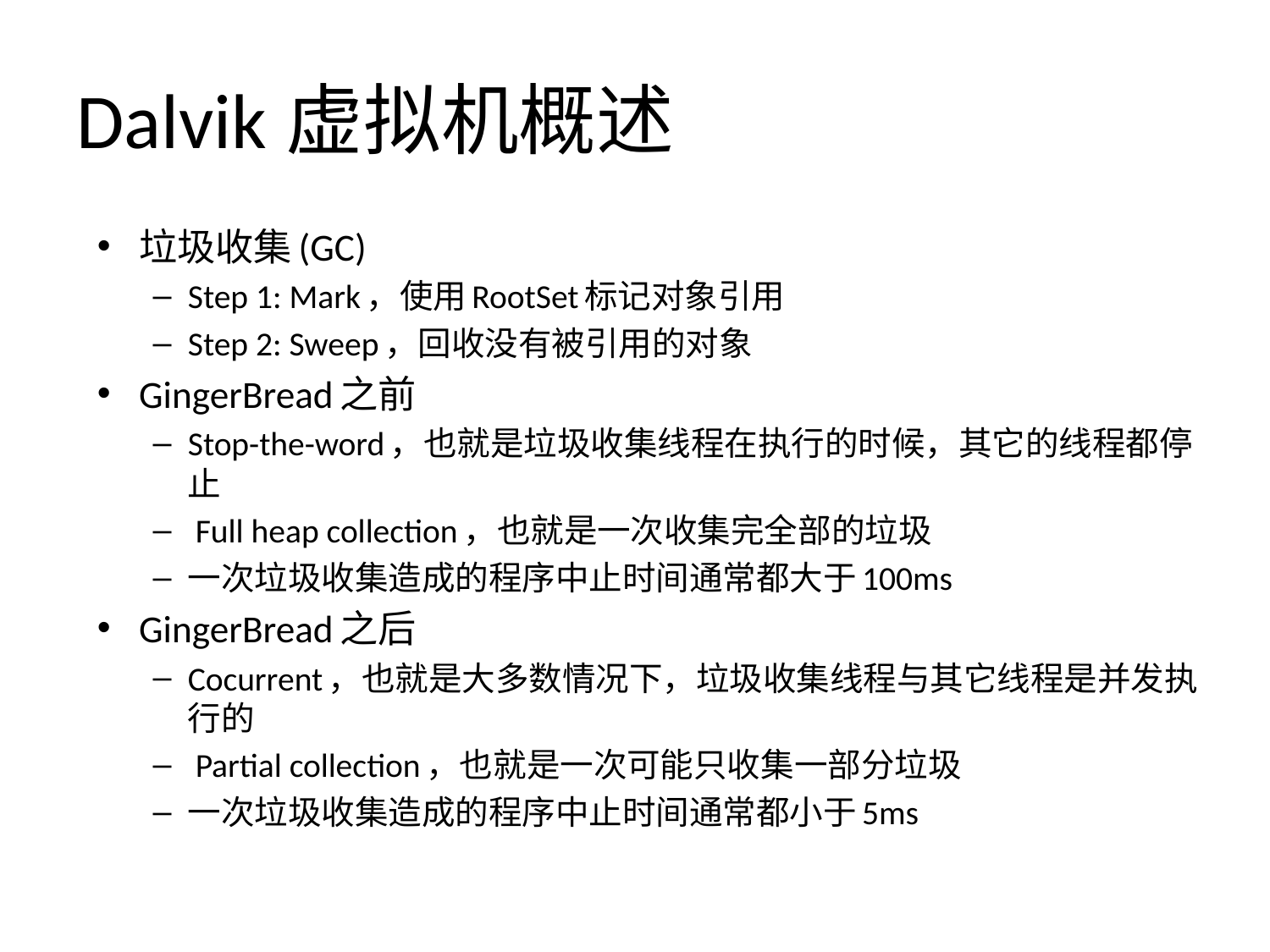

# Dalvik虚拟机概述
垃圾收集(GC)
Step 1: Mark，使用RootSet标记对象引用
Step 2: Sweep，回收没有被引用的对象
GingerBread之前
Stop-the-word，也就是垃圾收集线程在执行的时候，其它的线程都停止
 Full heap collection，也就是一次收集完全部的垃圾
一次垃圾收集造成的程序中止时间通常都大于100ms
GingerBread之后
Cocurrent，也就是大多数情况下，垃圾收集线程与其它线程是并发执行的
 Partial collection，也就是一次可能只收集一部分垃圾
一次垃圾收集造成的程序中止时间通常都小于5ms